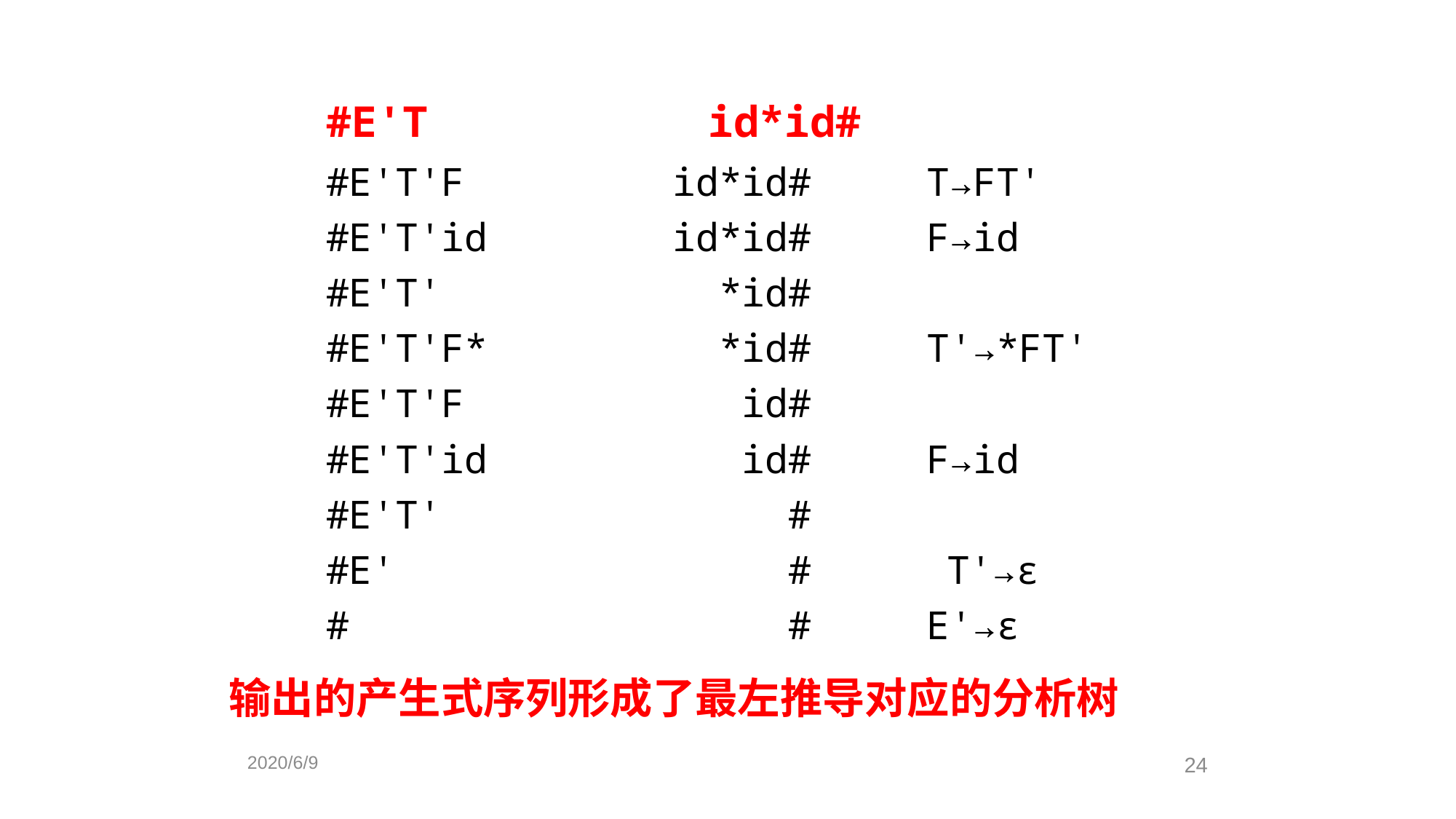

#E'T           id*id#
#E'T'F         id*id#     T→FT'
#E'T'id        id*id#     F→id
#E'T'            *id#
#E'T'F*          *id#     T'→*FT'
#E'T'F            id#
#E'T'id           id#     F→id
#E'T'               #
#E'                 #    	T'→ε
#                   #     E'→ε
输出的产生式序列形成了最左推导对应的分析树
2020/6/9
24